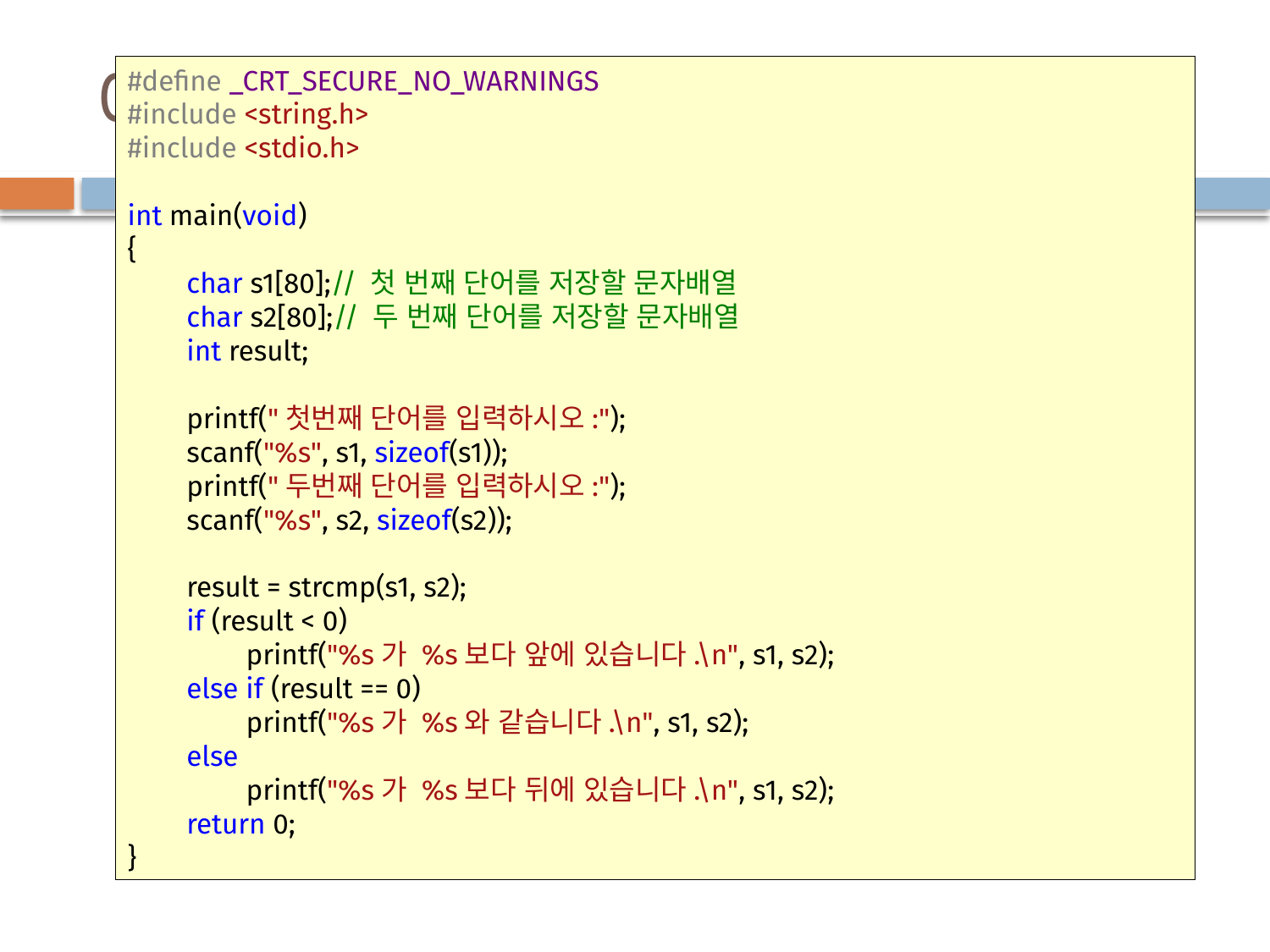

# 예제
#define _CRT_SECURE_NO_WARNINGS
#include <string.h>
#include <stdio.h>

int main(void)
{
        char s1[80];// 첫 번째 단어를 저장할 문자배열
        char s2[80];// 두 번째 단어를 저장할 문자배열
        int result;

        printf("첫번째 단어를 입력하시오:");
        scanf("%s", s1, sizeof(s1));
        printf("두번째 단어를 입력하시오:");
        scanf("%s", s2, sizeof(s2));

        result = strcmp(s1, s2);
        if (result < 0)
                printf("%s가 %s보다 앞에 있습니다.\n", s1, s2);
        else if (result == 0)
                printf("%s가 %s와 같습니다.\n", s1, s2);
        else
                printf("%s가 %s보다 뒤에 있습니다.\n", s1, s2);
        return 0;
}